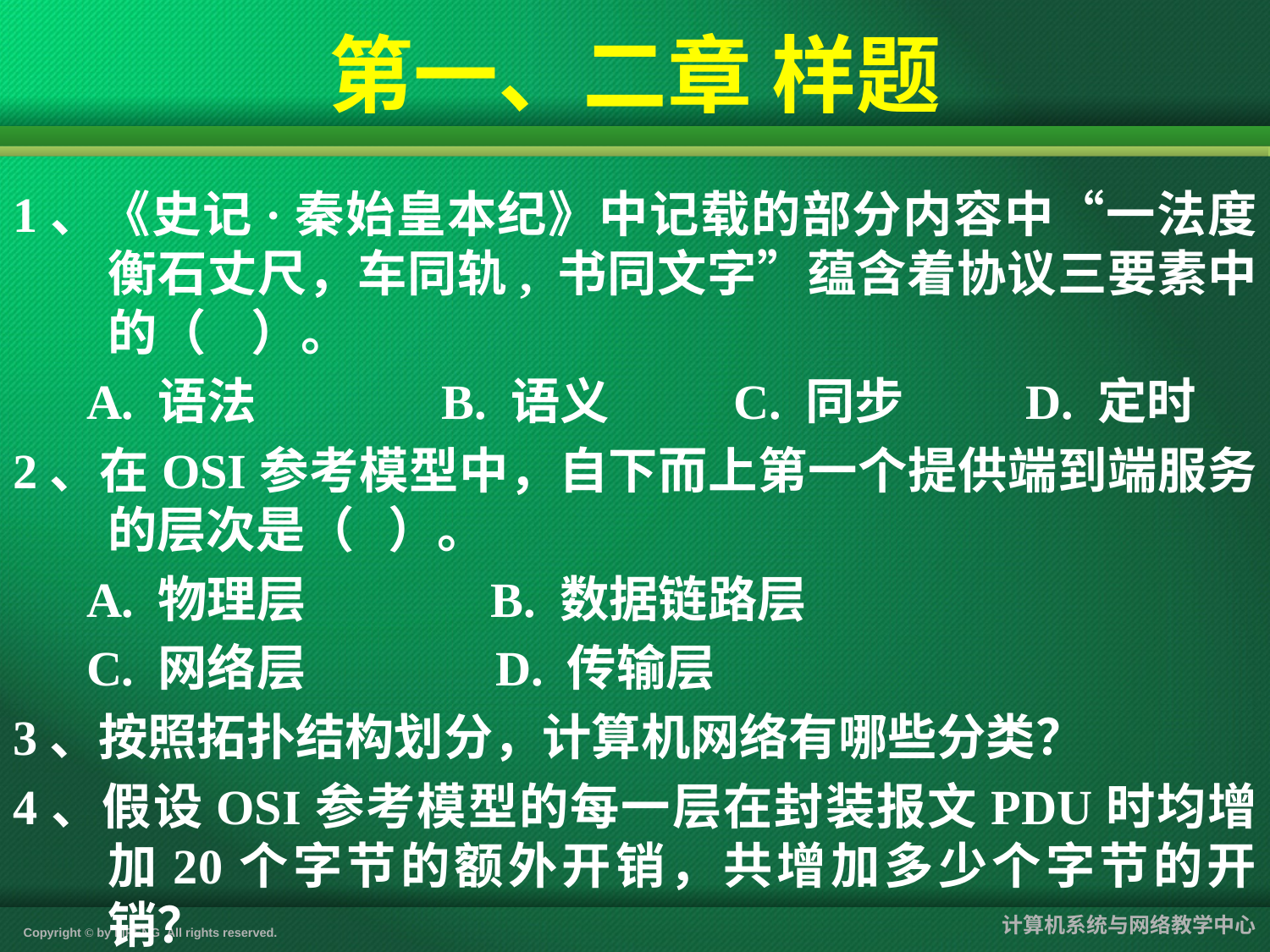

第一、二章 样题
1、《史记·秦始皇本纪》中记载的部分内容中“一法度衡石丈尺，车同轨, 书同文字”蕴含着协议三要素中的（    ）。
      A. 语法　           B. 语义          C. 同步　 　D. 定时
2、在OSI参考模型中，自下而上第一个提供端到端服务的层次是（   ）。
      A. 物理层　           B. 数据链路层
      C. 网络层       　　D. 传输层
3、按照拓扑结构划分，计算机网络有哪些分类？
4、假设OSI参考模型的每一层在封装报文PDU时均增加20个字节的额外开销，共增加多少个字节的开销？